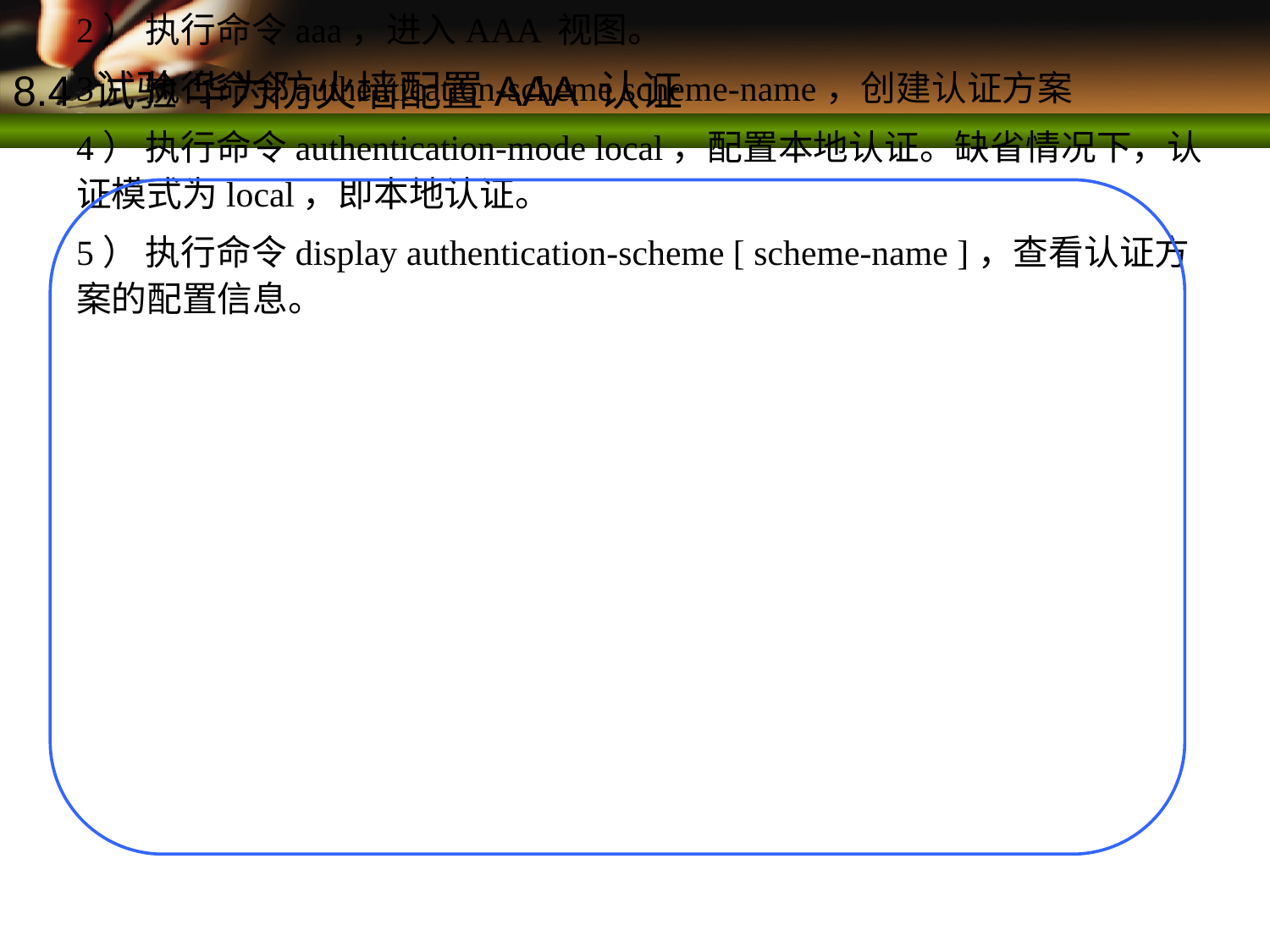

8.4.3 实验内容和步骤
 1. 创建本地认证方案
1） 执行命令system-view，进入系统视图。
2） 执行命令aaa，进入AAA 视图。
3） 执行命令authentication-scheme scheme-name，创建认证方案
4） 执行命令authentication-mode local，配置本地认证。缺省情况下，认证模式为local，即本地认证。
5） 执行命令display authentication-scheme [ scheme-name ]，查看认证方案的配置信息。
8.4 试验 华为防火墙配置AAA 认证